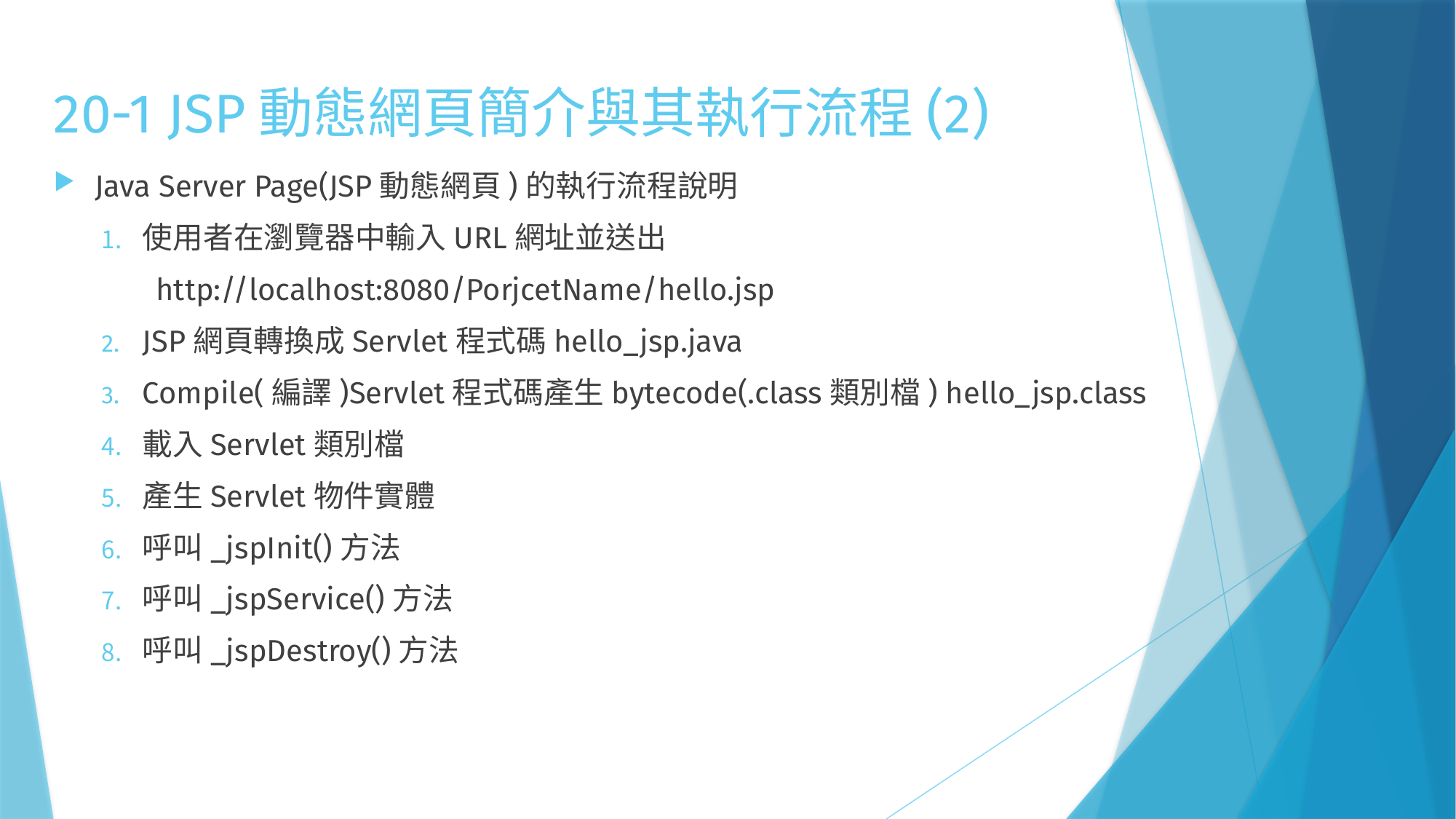

# 20-1 JSP動態網頁簡介與其執行流程(2)
Java Server Page(JSP動態網頁)的執行流程說明
使用者在瀏覽器中輸入URL網址並送出
http://localhost:8080/PorjcetName/hello.jsp
JSP網頁轉換成Servlet程式碼hello_jsp.java
Compile(編譯)Servlet程式碼產生bytecode(.class類別檔) hello_jsp.class
載入Servlet類別檔
產生Servlet物件實體
呼叫_jspInit()方法
呼叫_jspService()方法
呼叫_jspDestroy()方法